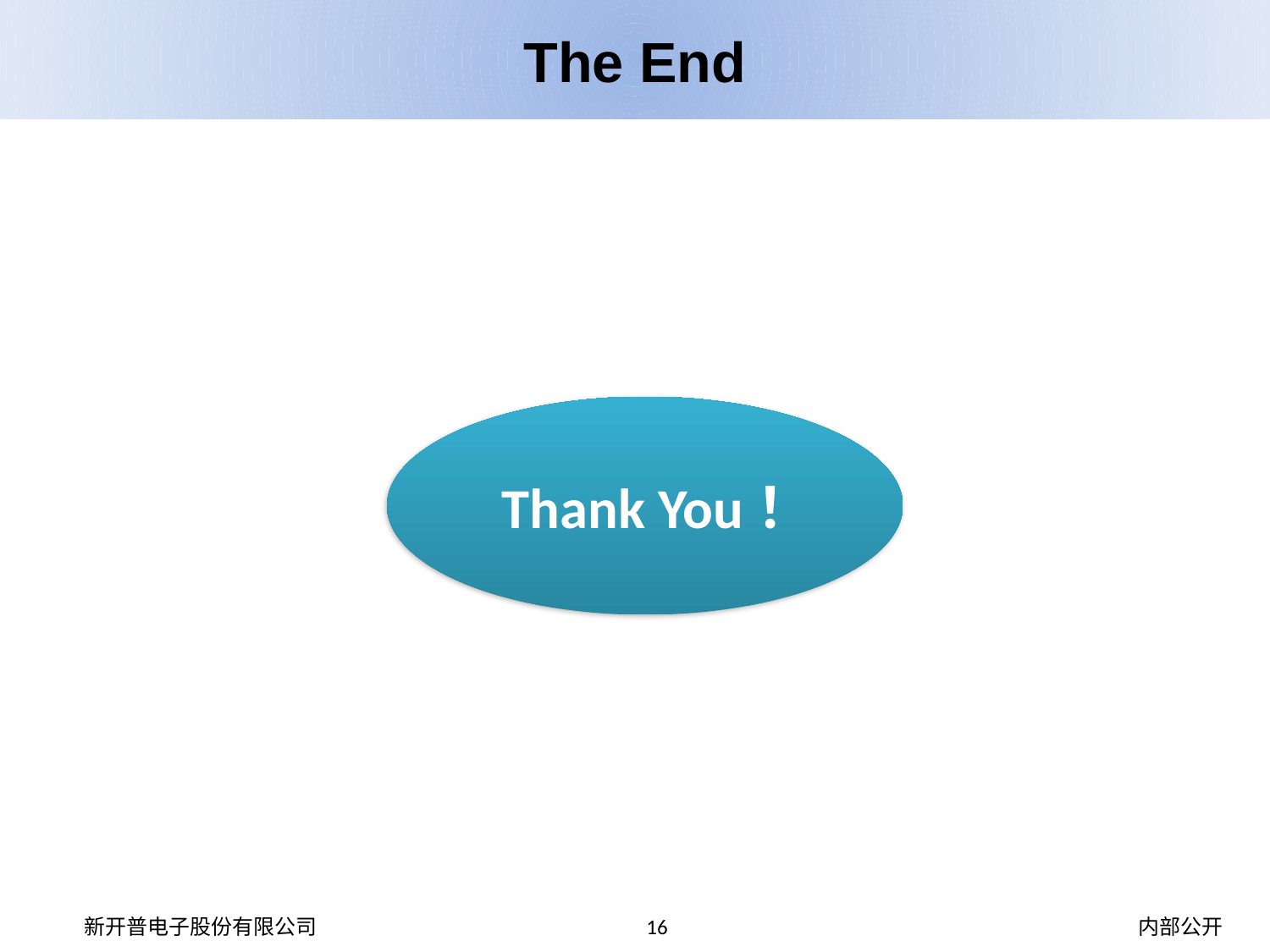

The End
  Thank You！
新开普电子股份有限公司
16
内部公开